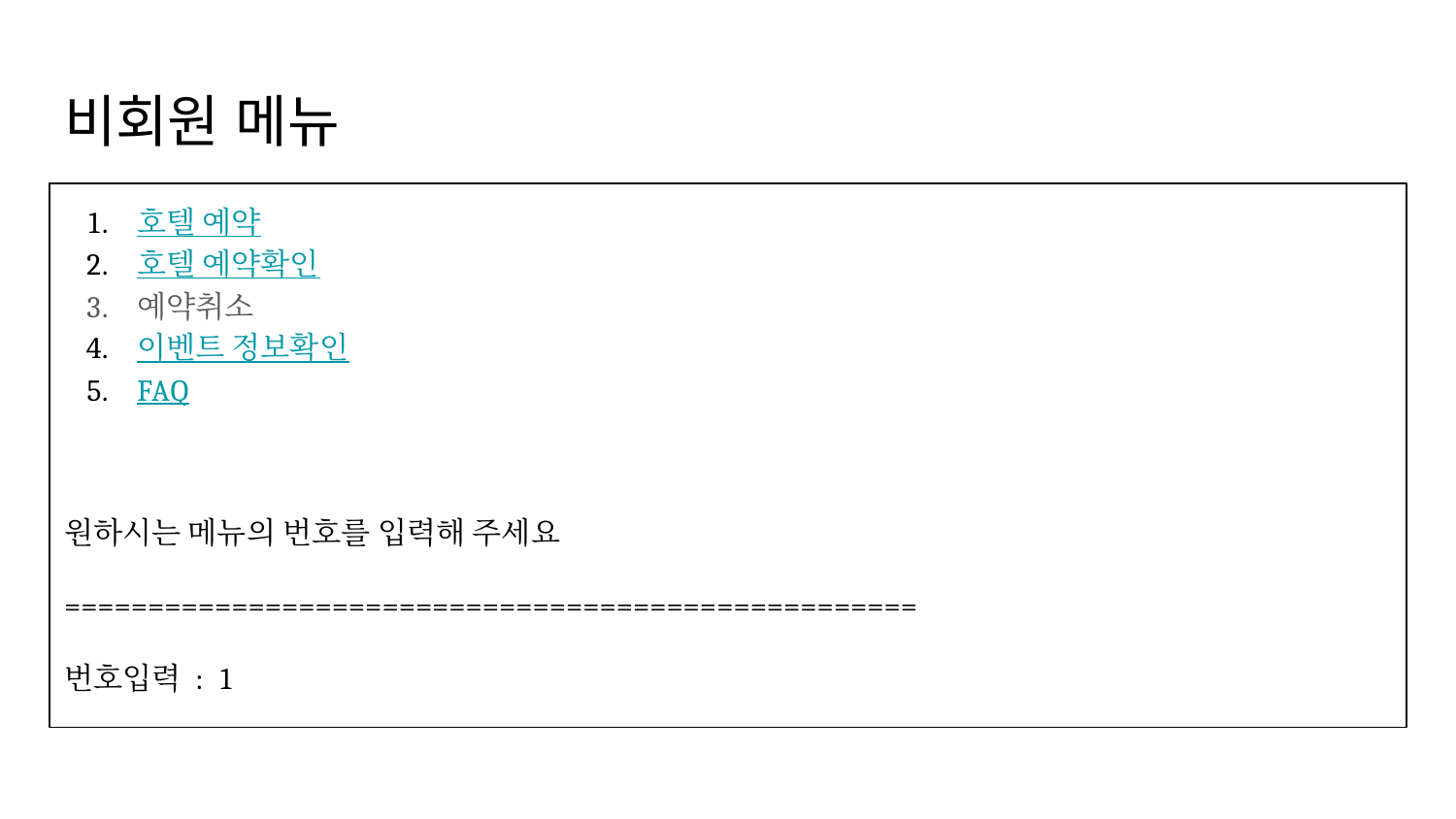

# 비회원 메뉴
호텔 예약
호텔 예약확인
예약취소
이벤트 정보확인
FAQ

원하시는 메뉴의 번호를 입력해 주세요

===================================================

번호입력 :  1